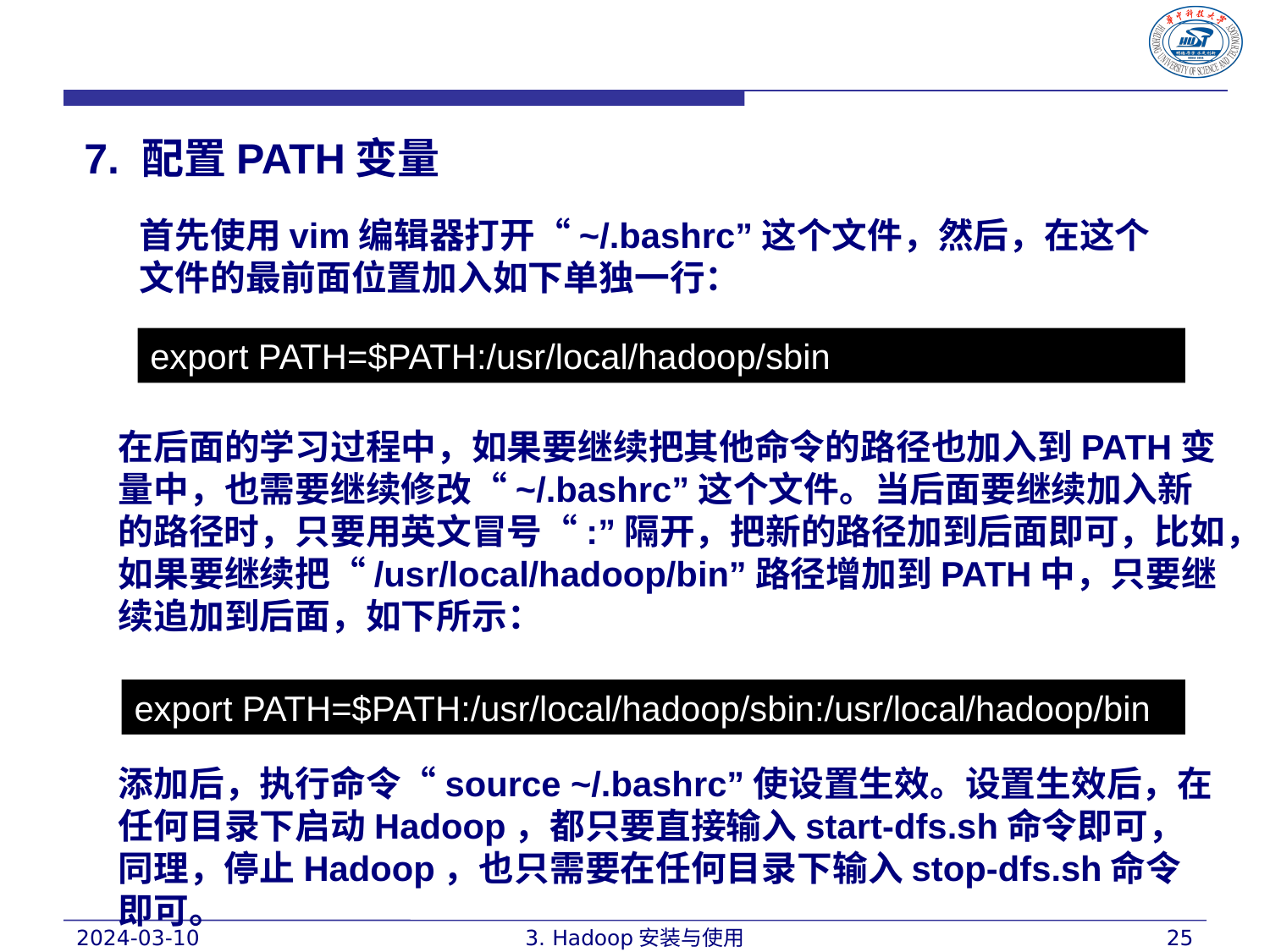

7. 配置PATH变量
首先使用vim编辑器打开“~/.bashrc”这个文件，然后，在这个文件的最前面位置加入如下单独一行：
export PATH=$PATH:/usr/local/hadoop/sbin
在后面的学习过程中，如果要继续把其他命令的路径也加入到PATH变量中，也需要继续修改“~/.bashrc”这个文件。当后面要继续加入新的路径时，只要用英文冒号“:”隔开，把新的路径加到后面即可，比如，如果要继续把“/usr/local/hadoop/bin”路径增加到PATH中，只要继续追加到后面，如下所示：
export PATH=$PATH:/usr/local/hadoop/sbin:/usr/local/hadoop/bin
添加后，执行命令“source ~/.bashrc”使设置生效。设置生效后，在任何目录下启动Hadoop，都只要直接输入start-dfs.sh命令即可，同理，停止Hadoop，也只需要在任何目录下输入stop-dfs.sh命令即可。
2024-03-10
3. Hadoop安装与使用
25